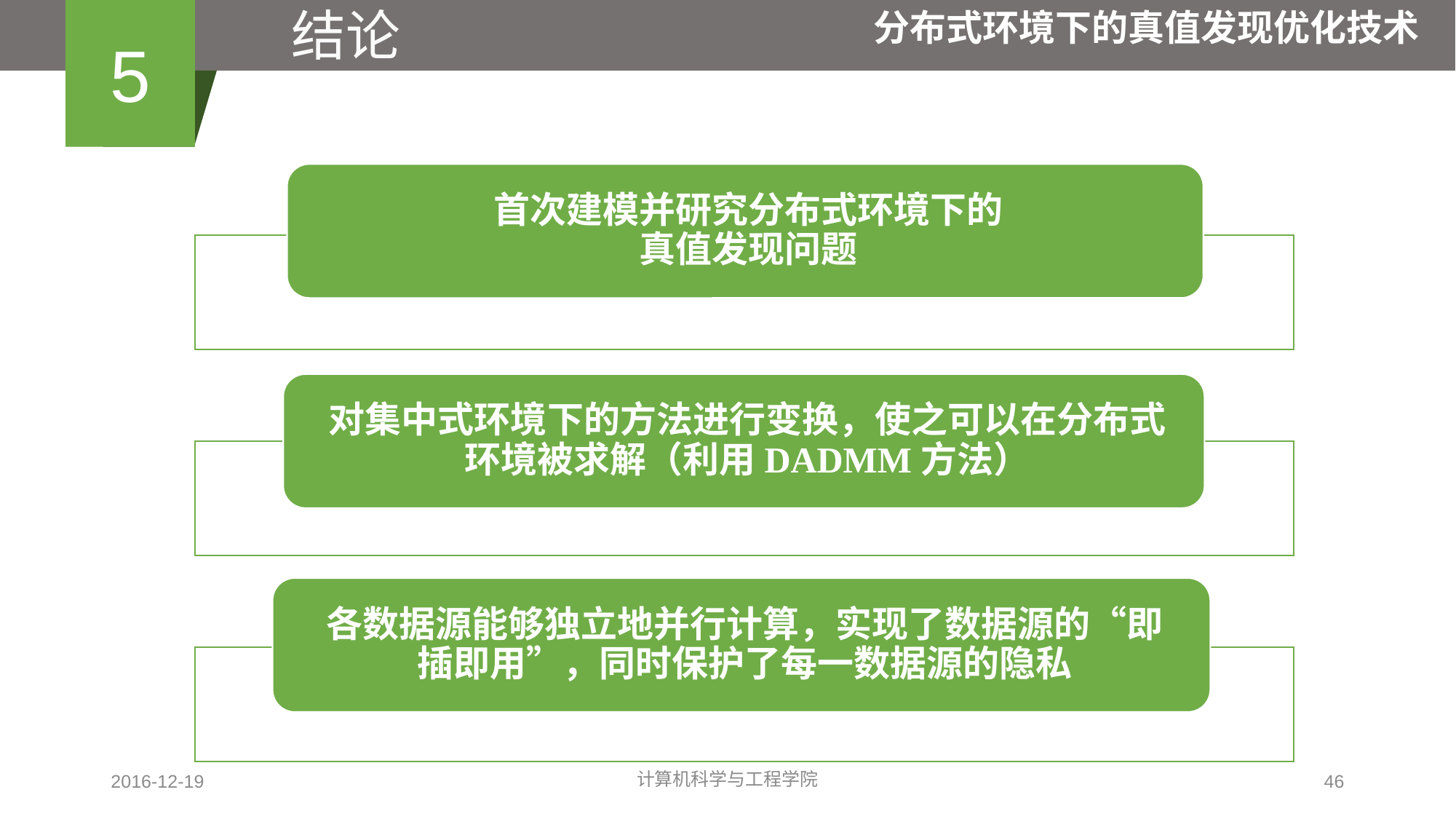

结论
5

分布式环境下的真值发现优化技术
首次建模并研究分布式环境下的
真值发现问题
对集中式环境下的方法进行变换，使之可以在分布式环境被求解（利用DADMM方法）
各数据源能够独立地并行计算，实现了数据源的“即插即用”，同时保护了每一数据源的隐私
2016-12-19
计算机科学与工程学院
46